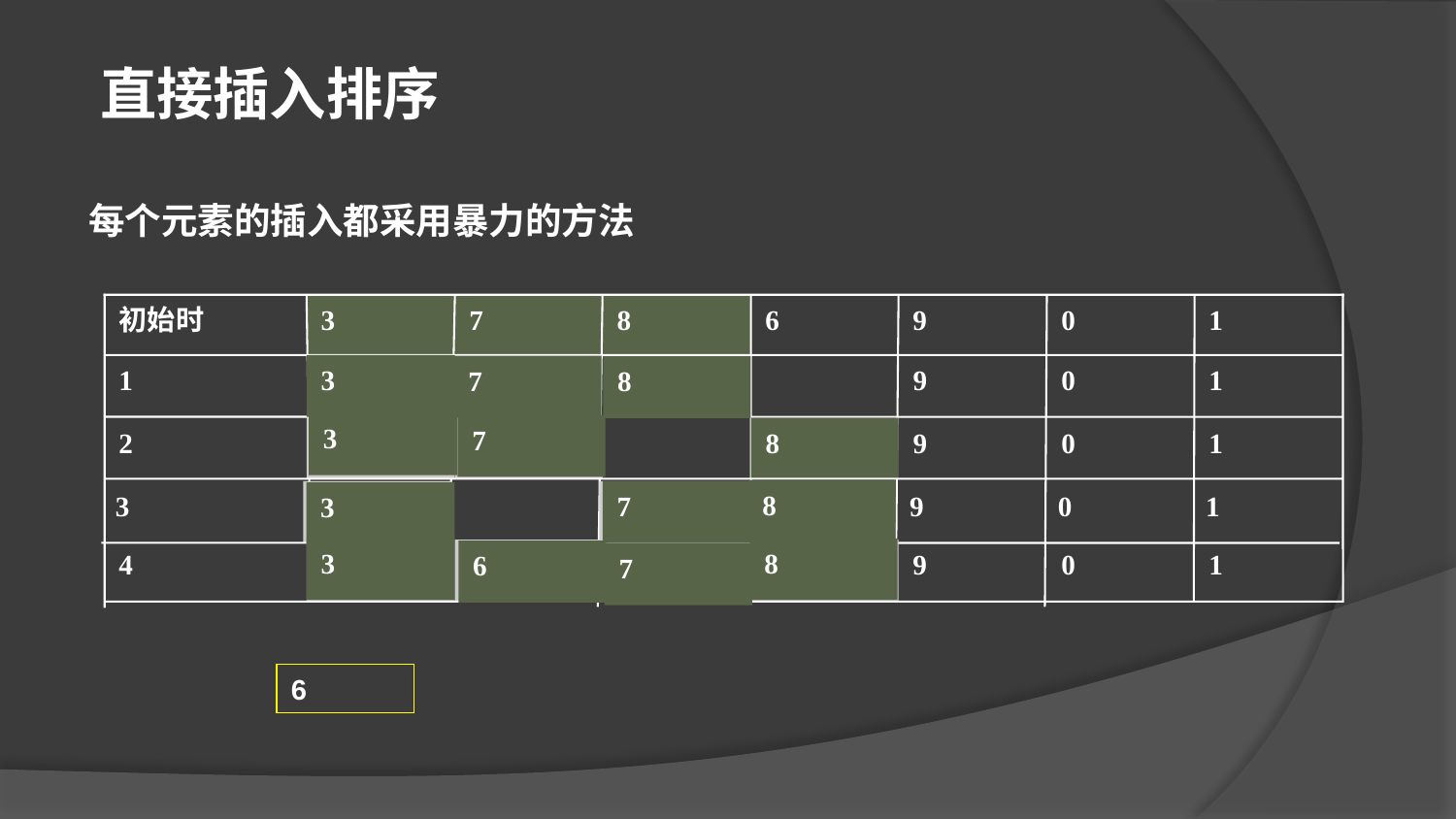

直接插入排序
每个元素的插入都采用暴力的方法
初始时

3
7

8
6

9

0
1

1

9
3

9
0
1

3
7
8
3
7
2
0
3

8
9
0
1

8
3
0
5
8
9
0
1

7
3
3
8
4
0
3
5
6
9
0
1

6
7
6